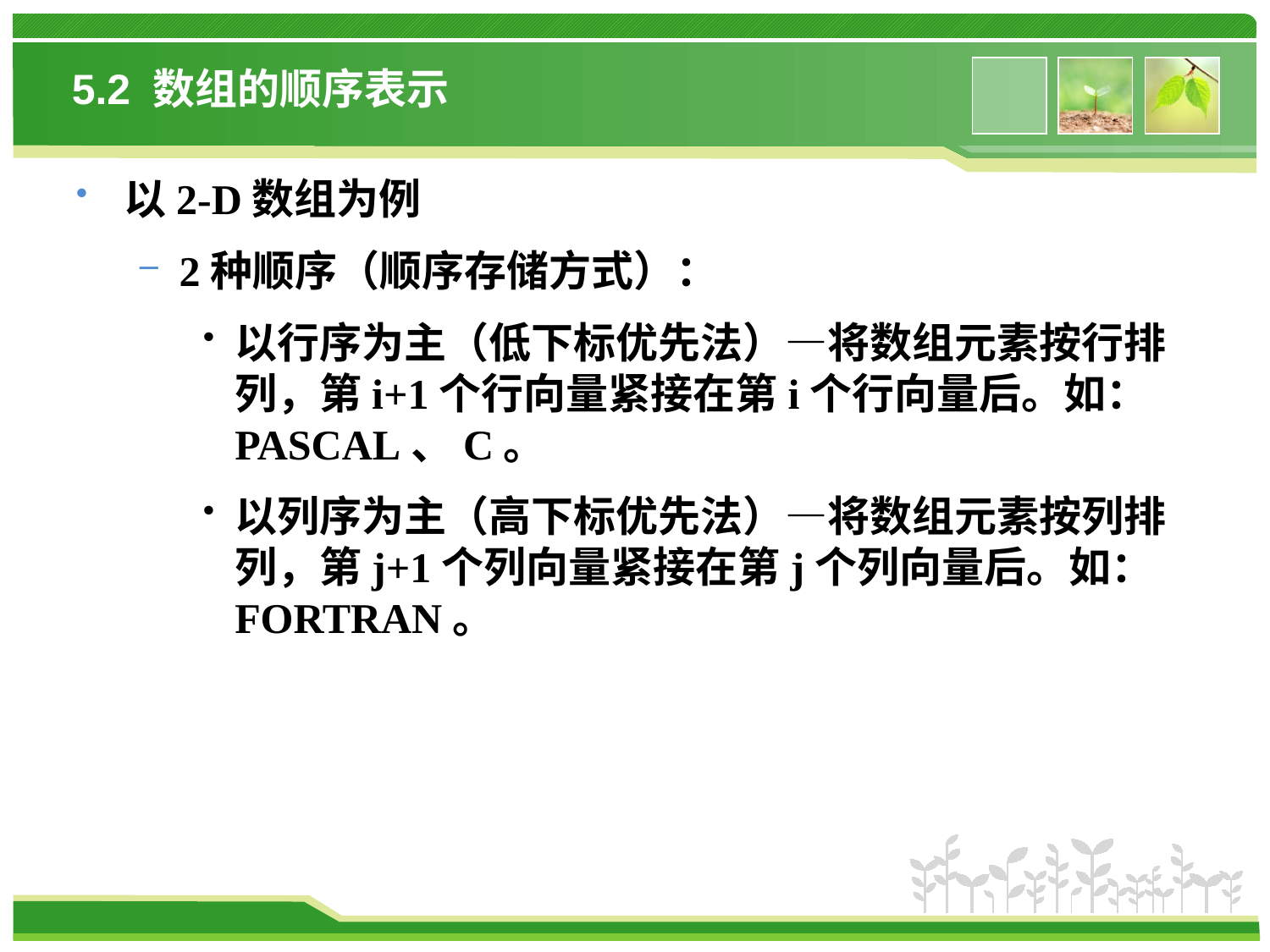

# 5.2 数组的顺序表示
以2-D数组为例
2种顺序（顺序存储方式）：
以行序为主（低下标优先法）—将数组元素按行排列，第i+1个行向量紧接在第i个行向量后。如：PASCAL、C。
以列序为主（高下标优先法）—将数组元素按列排列，第j+1个列向量紧接在第j个列向量后。如：FORTRAN。